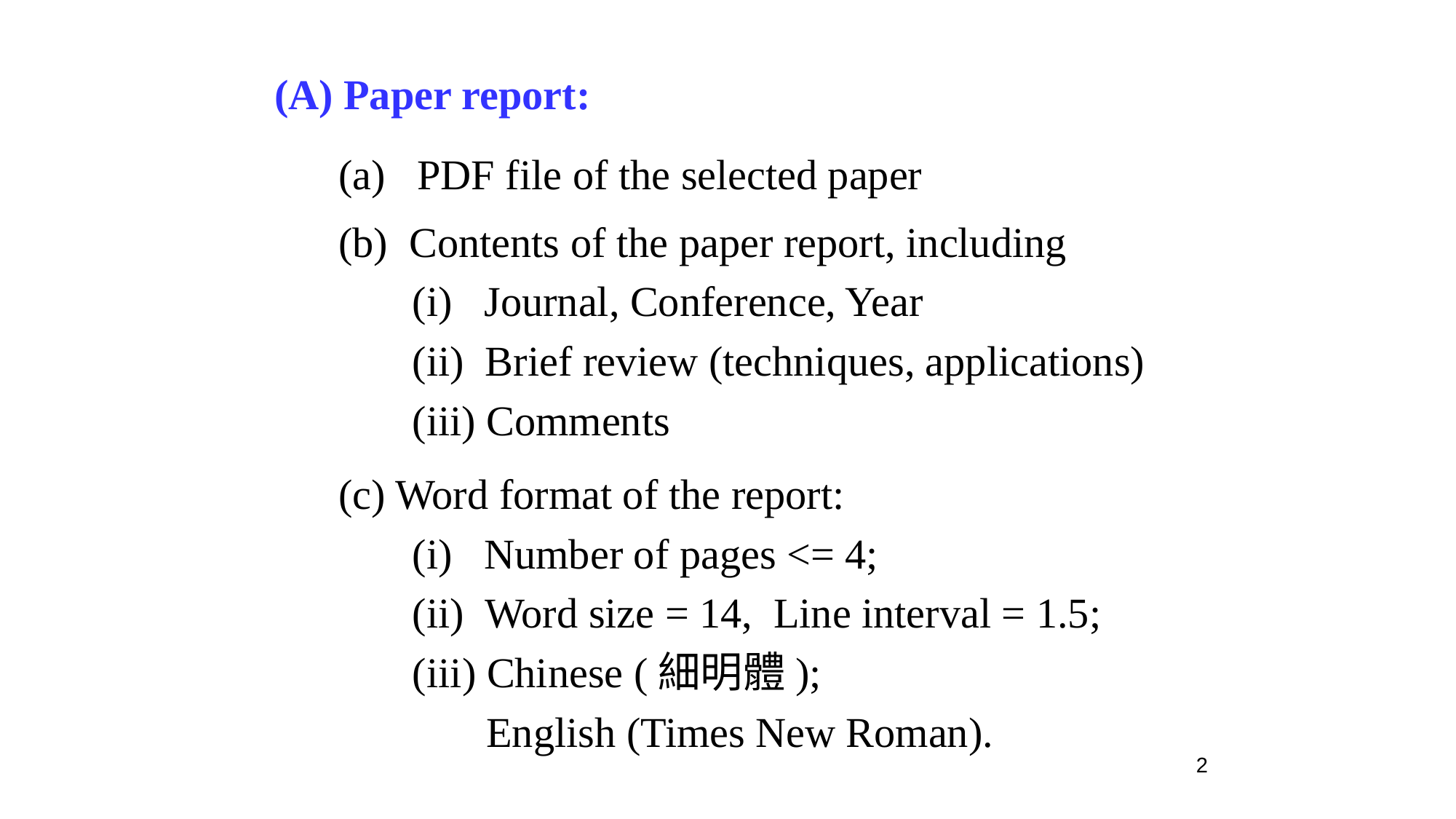

(A) Paper report:
(a)   PDF file of the selected paper
(b)  Contents of the paper report, including
       (i)   Journal, Conference, Year
       (ii)  Brief review (techniques, applications)
       (iii) Comments
(c) Word format of the report:
       (i)   Number of pages <= 4;
       (ii)  Word size = 14,  Line interval = 1.5;
       (iii) Chinese (細明體);
              English (Times New Roman).
2